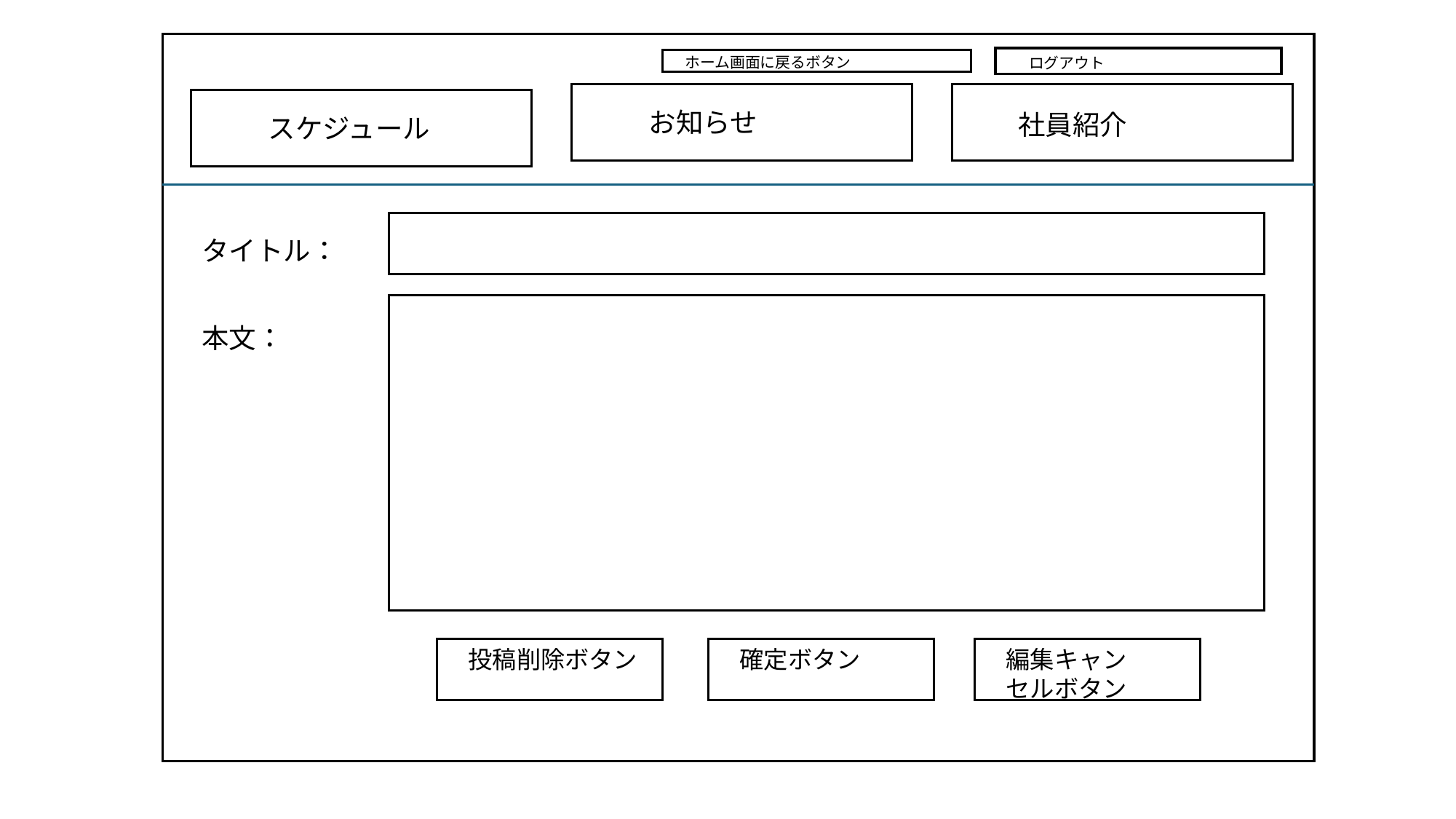

ホーム画面に戻るボタン

ログアウト

お知らせ
社員紹介
スケジュール

タイトル：

本文：

投稿削除ボタン

確定ボタン

編集キャンセルボタン